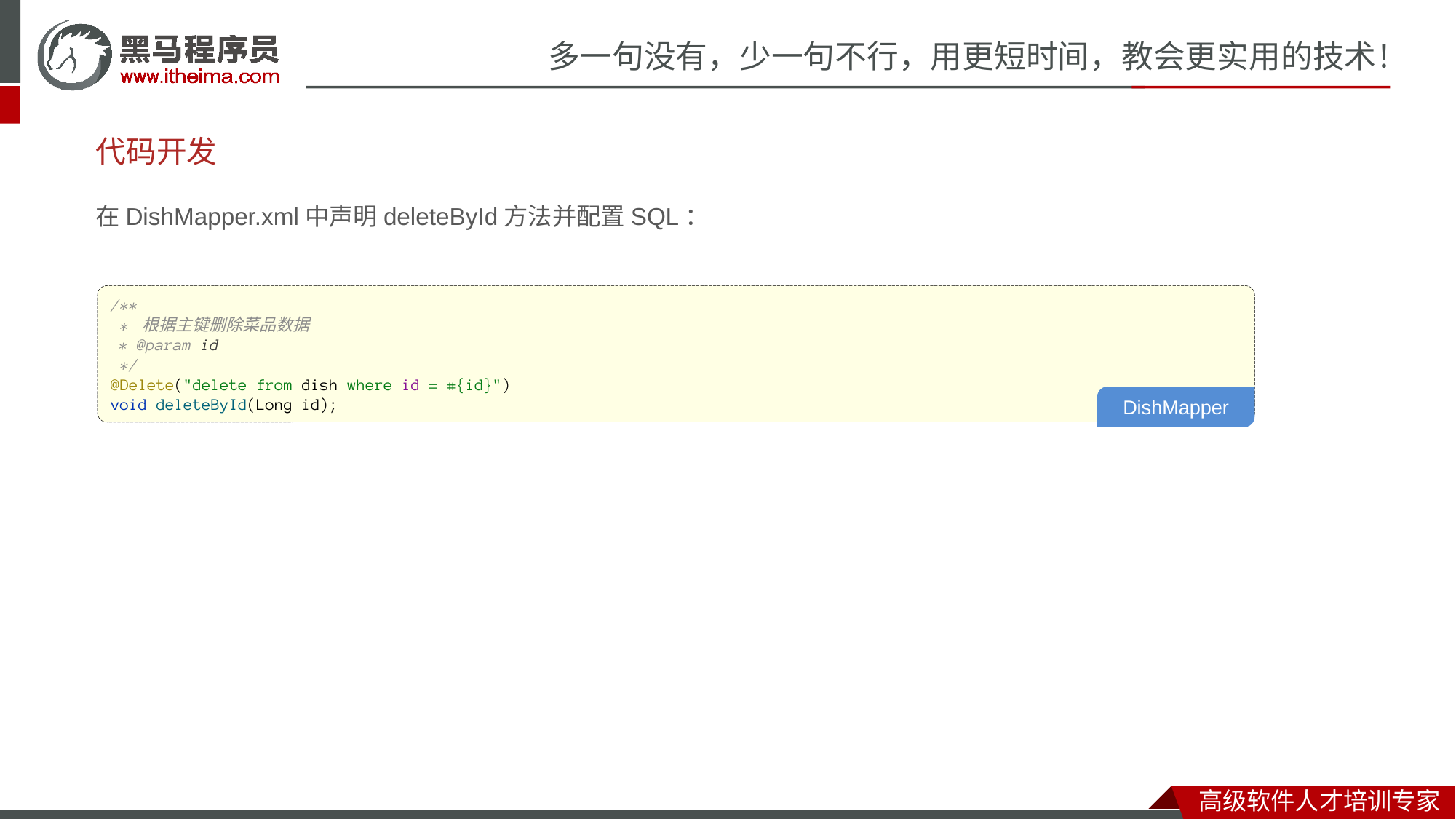

# 代码开发
在DishMapper.xml中声明deleteById方法并配置SQL：
/**
 * 根据主键删除菜品数据
 * @param id
 */
@Delete("delete from dish where id = #{id}")
void deleteById(Long id);
DishMapper